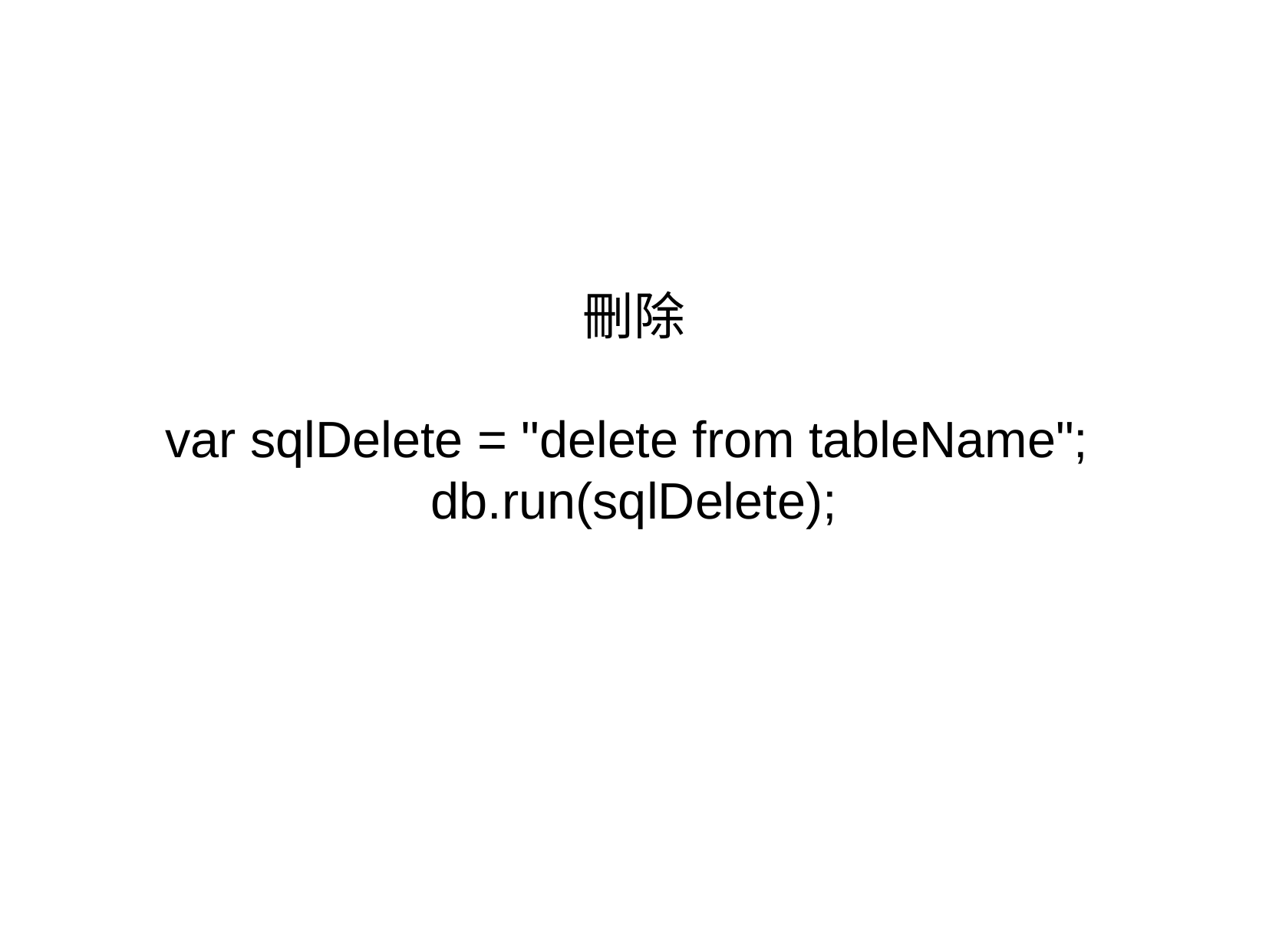

刪除

var sqlDelete = "delete from tableName";  db.run(sqlDelete);